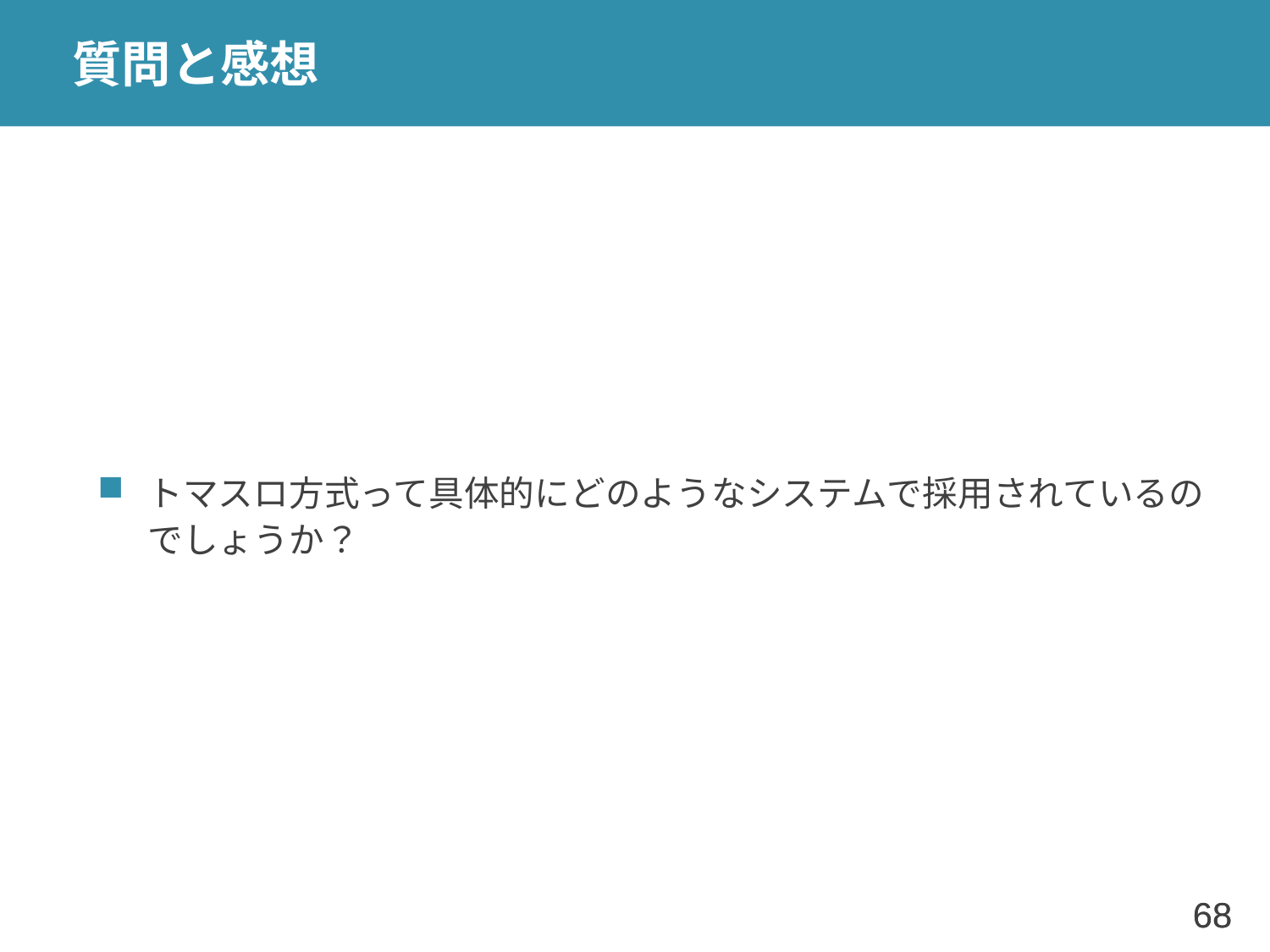

# 質問と感想
トマスロ方式って具体的にどのようなシステムで採用されているのでしょうか？